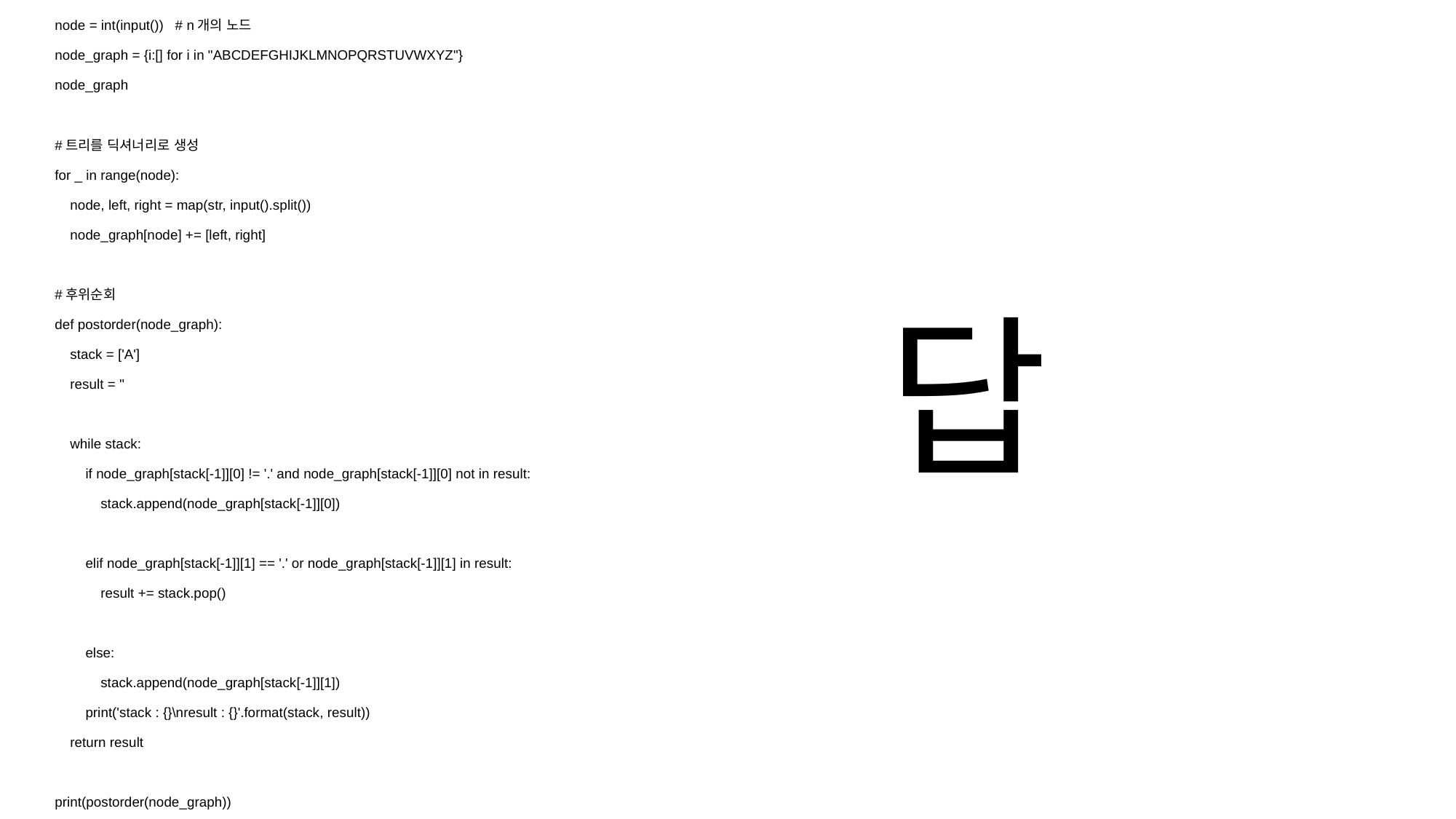

node = int(input())   # n개의 노드
node_graph = {i:[] for i in "ABCDEFGHIJKLMNOPQRSTUVWXYZ"}
node_graph

#트리를 딕셔너리로 생성
for _ in range(node):
    node, left, right = map(str, input().split())
    node_graph[node] += [left, right]

#후위순회
def postorder(node_graph):
    stack = ['A']
    result = ''

    while stack:
        if node_graph[stack[-1]][0] != '.' and node_graph[stack[-1]][0] not in result:
            stack.append(node_graph[stack[-1]][0])

        elif node_graph[stack[-1]][1] == '.' or node_graph[stack[-1]][1] in result:
            result += stack.pop()

        else:
            stack.append(node_graph[stack[-1]][1])
        print('stack : {}\nresult : {}'.format(stack, result))
    return result

print(postorder(node_graph))
답